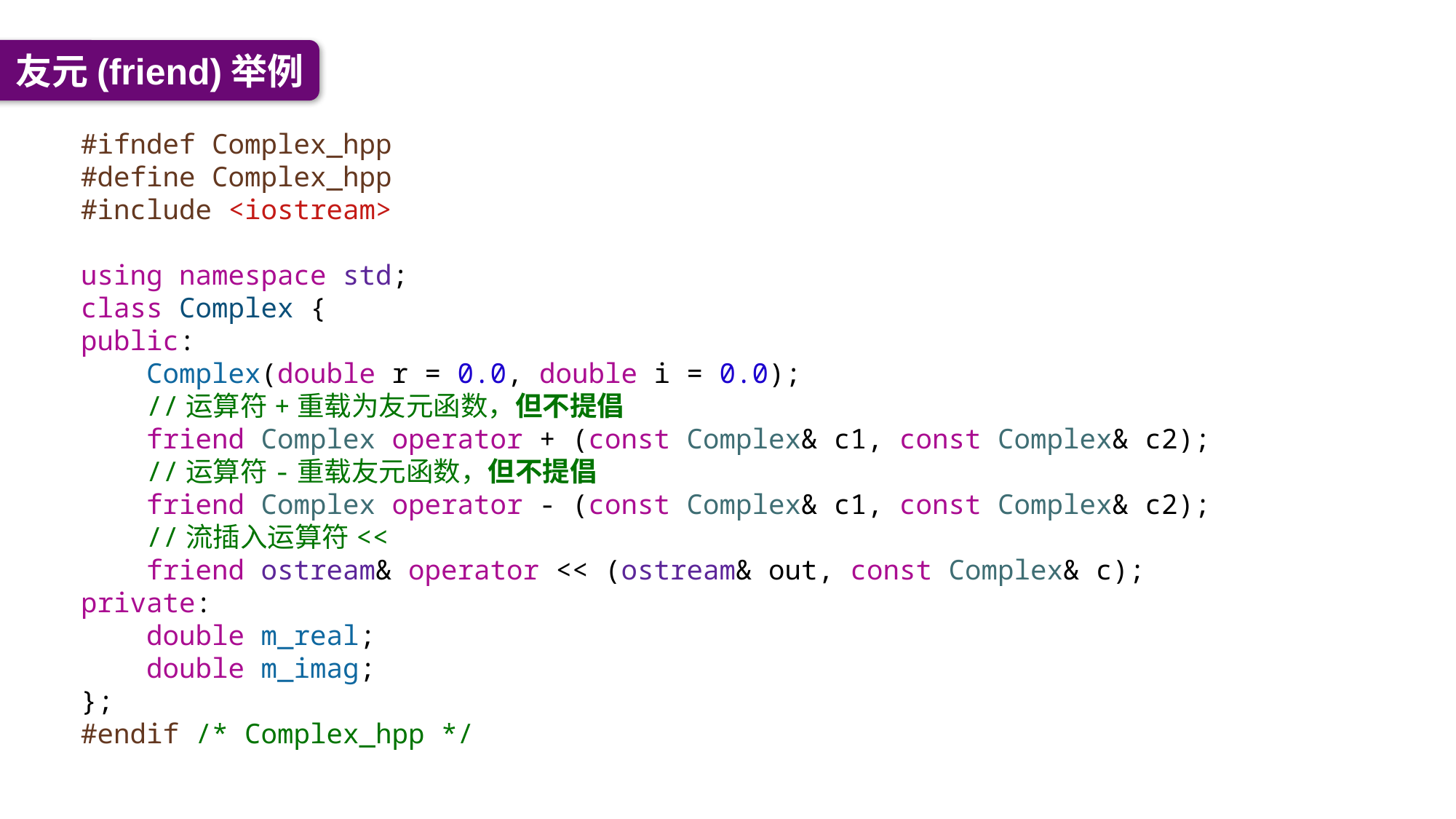

友元(friend)举例
#ifndef Complex_hpp
#define Complex_hpp
#include <iostream>

using namespace std;
class Complex {
public:
    Complex(double r = 0.0, double i = 0.0);
    //运算符+重载为友元函数，但不提倡
    friend Complex operator + (const Complex& c1, const Complex& c2);
    //运算符-重载友元函数，但不提倡
    friend Complex operator - (const Complex& c1, const Complex& c2);
    //流插入运算符<<
    friend ostream& operator << (ostream& out, const Complex& c);
private:
    double m_real;
    double m_imag;
};
#endif /* Complex_hpp */
13